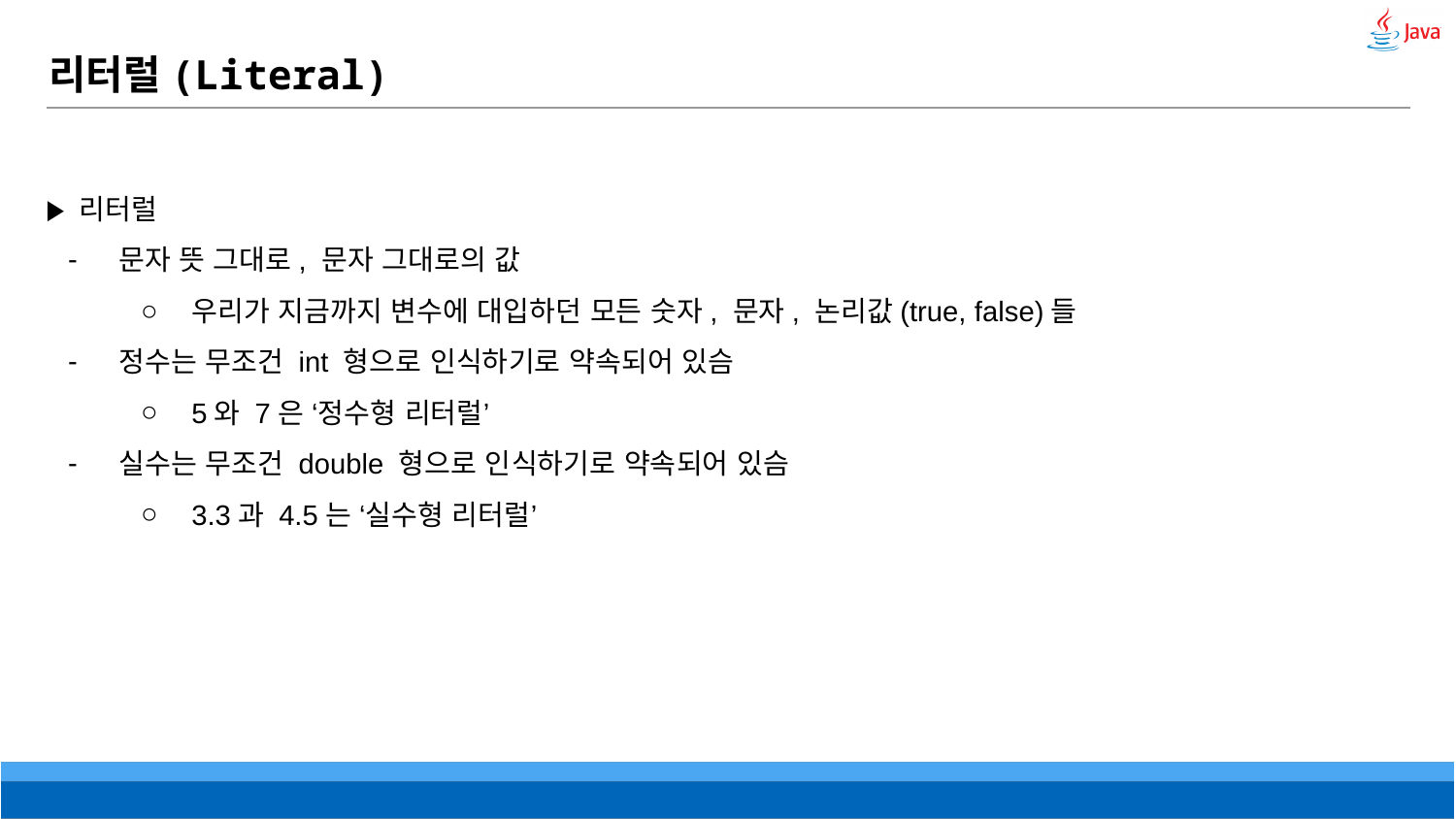

# 리터럴(Literal)
▶ 리터럴
문자 뜻 그대로, 문자 그대로의 값
우리가 지금까지 변수에 대입하던 모든 숫자, 문자, 논리값(true, false)들
정수는 무조건 int 형으로 인식하기로 약속되어 있슴
5와 7은 ‘정수형 리터럴’
실수는 무조건 double 형으로 인식하기로 약속되어 있슴
3.3과 4.5는 ‘실수형 리터럴’